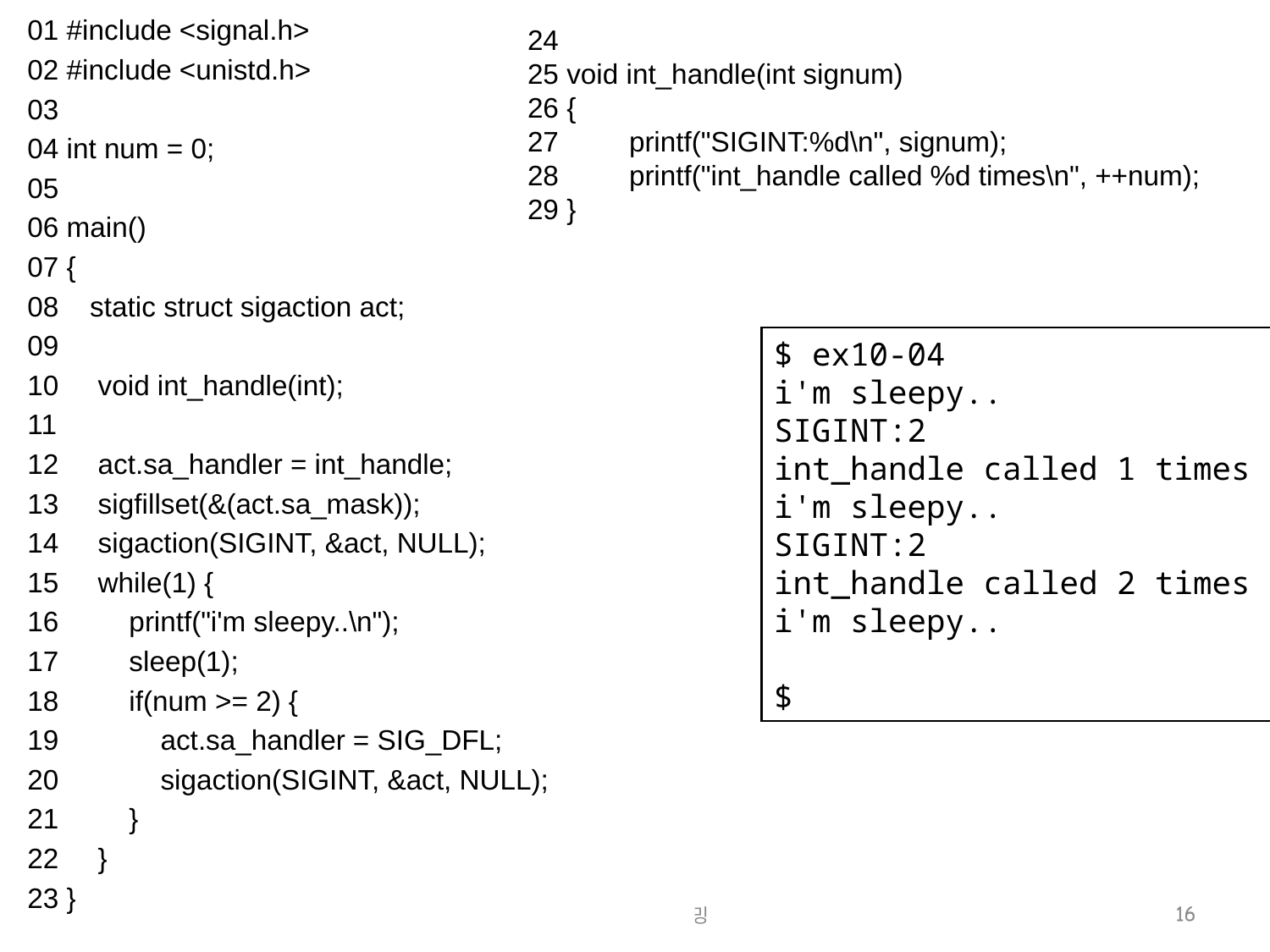

01 #include <signal.h>
02 #include <unistd.h>
03
04 int num = 0;
05
06 main()
07 {
08    static struct sigaction act;
09
10     void int_handle(int);
11
12     act.sa_handler = int_handle;
13     sigfillset(&(act.sa_mask));
14     sigaction(SIGINT, &act, NULL);
15     while(1) {
16         printf("i'm sleepy..\n");
17         sleep(1);
18         if(num >= 2) {
19             act.sa_handler = SIG_DFL;
20             sigaction(SIGINT, &act, NULL);
21         }
22     }
23 }
24
25 void int_handle(int signum)
26 {
27         printf("SIGINT:%d\n", signum);
28         printf("int_handle called %d times\n", ++num);
29 }
$ ex10-04
i'm sleepy..
SIGINT:2
int_handle called 1 times
i'm sleepy..
SIGINT:2
int_handle called 2 times
i'm sleepy..
$
2022-05-23
리눅스 프로그래밍
16